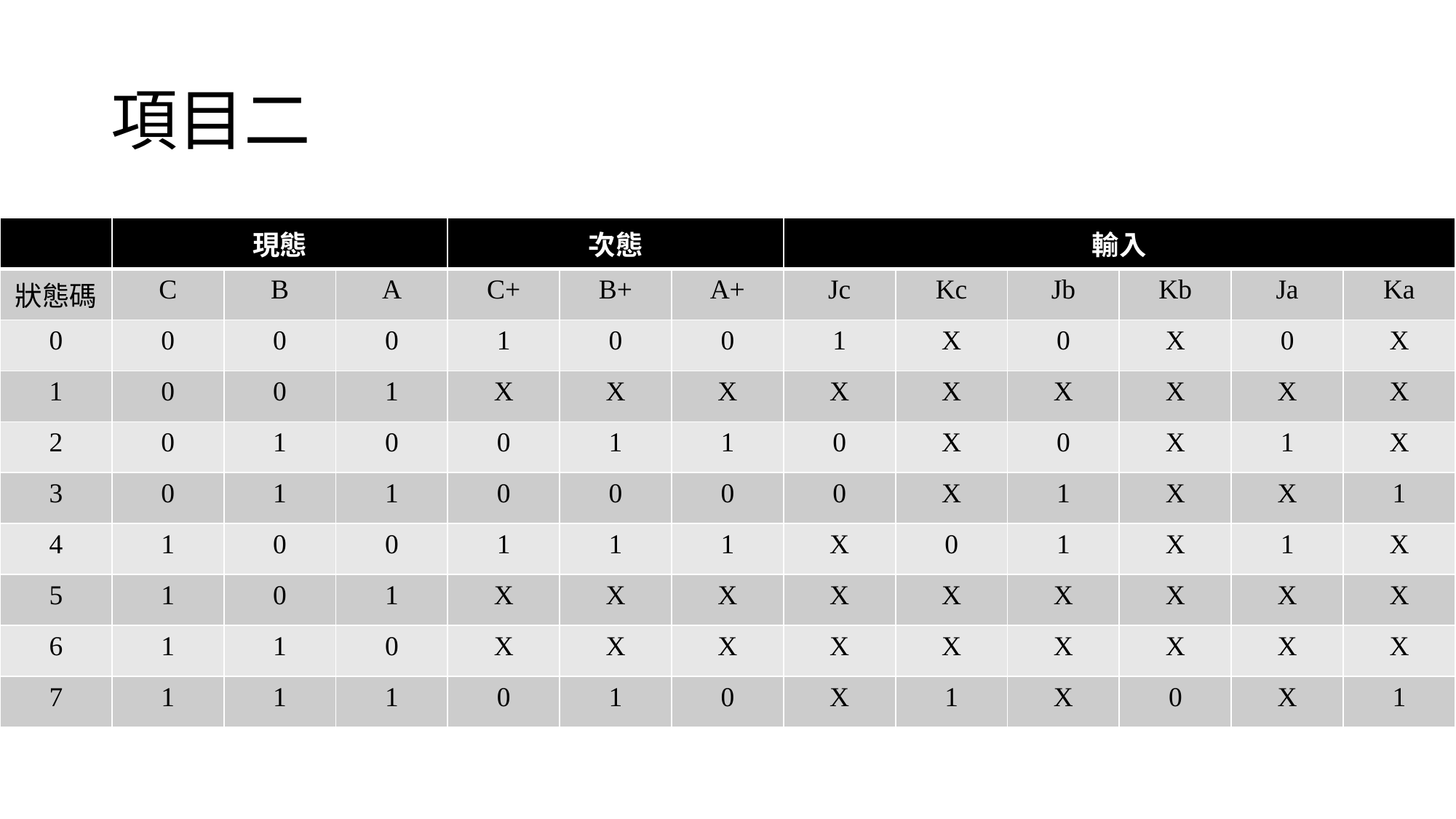

# 項目二
|  | 現態 |  |  | 次態 |  |  | 輸入 |  |  |  |  |  |
| --- | --- | --- | --- | --- | --- | --- | --- | --- | --- | --- | --- | --- |
| 狀態碼 | C | B | A | C+ | B+ | A+ | Jc | Kc | Jb | Kb | Ja | Ka |
| 0 | 0 | 0 | 0 | 1 | 0 | 0 | 1 | X | 0 | X | 0 | X |
| 1 | 0 | 0 | 1 | X | X | X | X | X | X | X | X | X |
| 2 | 0 | 1 | 0 | 0 | 1 | 1 | 0 | X | 0 | X | 1 | X |
| 3 | 0 | 1 | 1 | 0 | 0 | 0 | 0 | X | 1 | X | X | 1 |
| 4 | 1 | 0 | 0 | 1 | 1 | 1 | X | 0 | 1 | X | 1 | X |
| 5 | 1 | 0 | 1 | X | X | X | X | X | X | X | X | X |
| 6 | 1 | 1 | 0 | X | X | X | X | X | X | X | X | X |
| 7 | 1 | 1 | 1 | 0 | 1 | 0 | X | 1 | X | 0 | X | 1 |